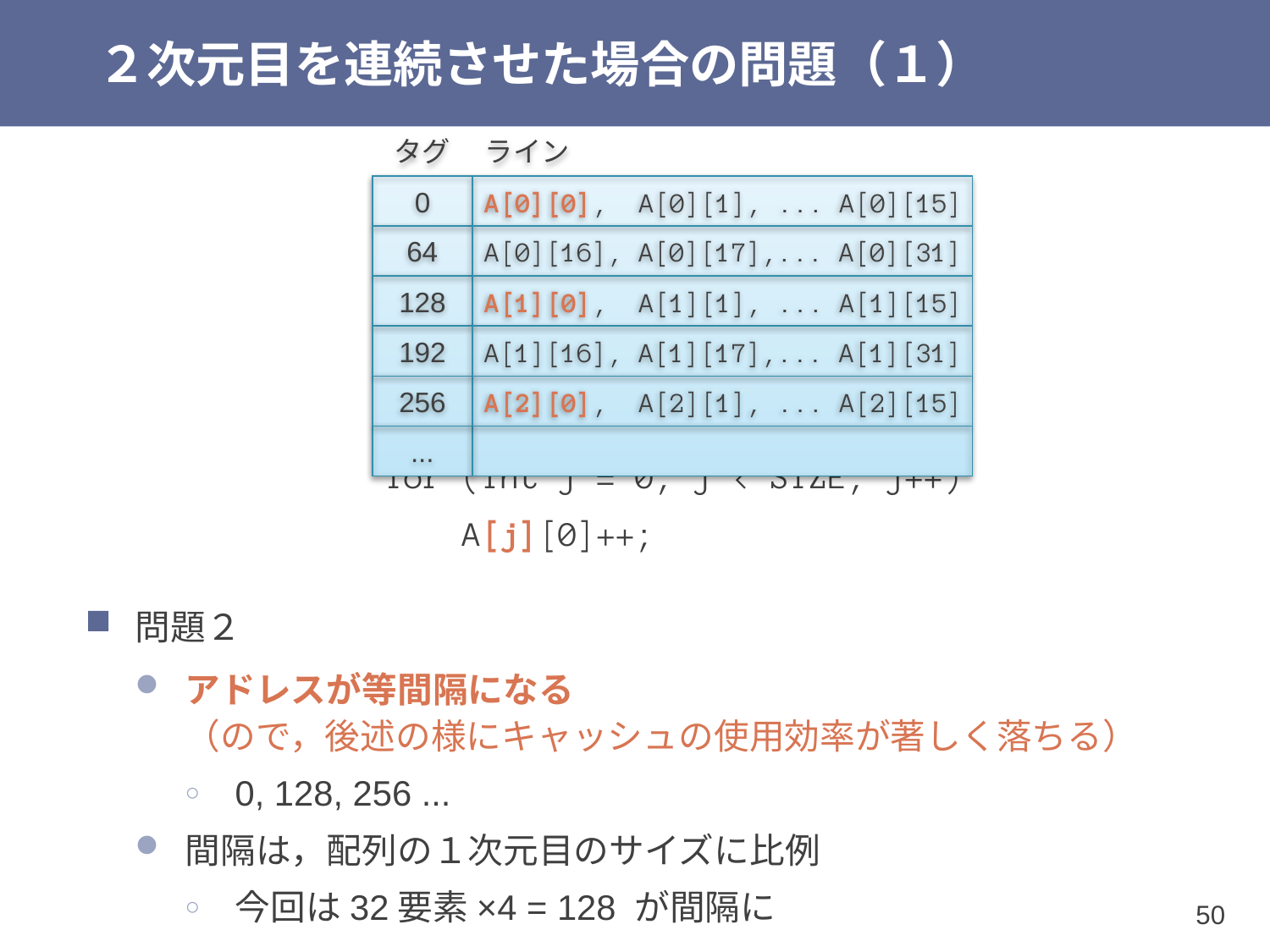

# ２次元目を連続させた場合の問題（１）
タグ
ライン

0
A[0][0],  A[0][1], ... A[0][15]
64
A[0][16], A[0][17],... A[0][31]
128
A[1][0],  A[1][1], ... A[1][15]
192
A[1][16], A[1][17],... A[1][31]
256
A[2][0],  A[2][1], ... A[2][15]
...

             for (int j = 0; j < SIZE; j++)
                 A[j][0]++;
問題２
アドレスが等間隔になる
（ので，後述の様にキャッシュの使用効率が著しく落ちる）
0, 128, 256 ...
間隔は，配列の１次元目のサイズに比例
今回は32要素×4 = 128 が間隔に